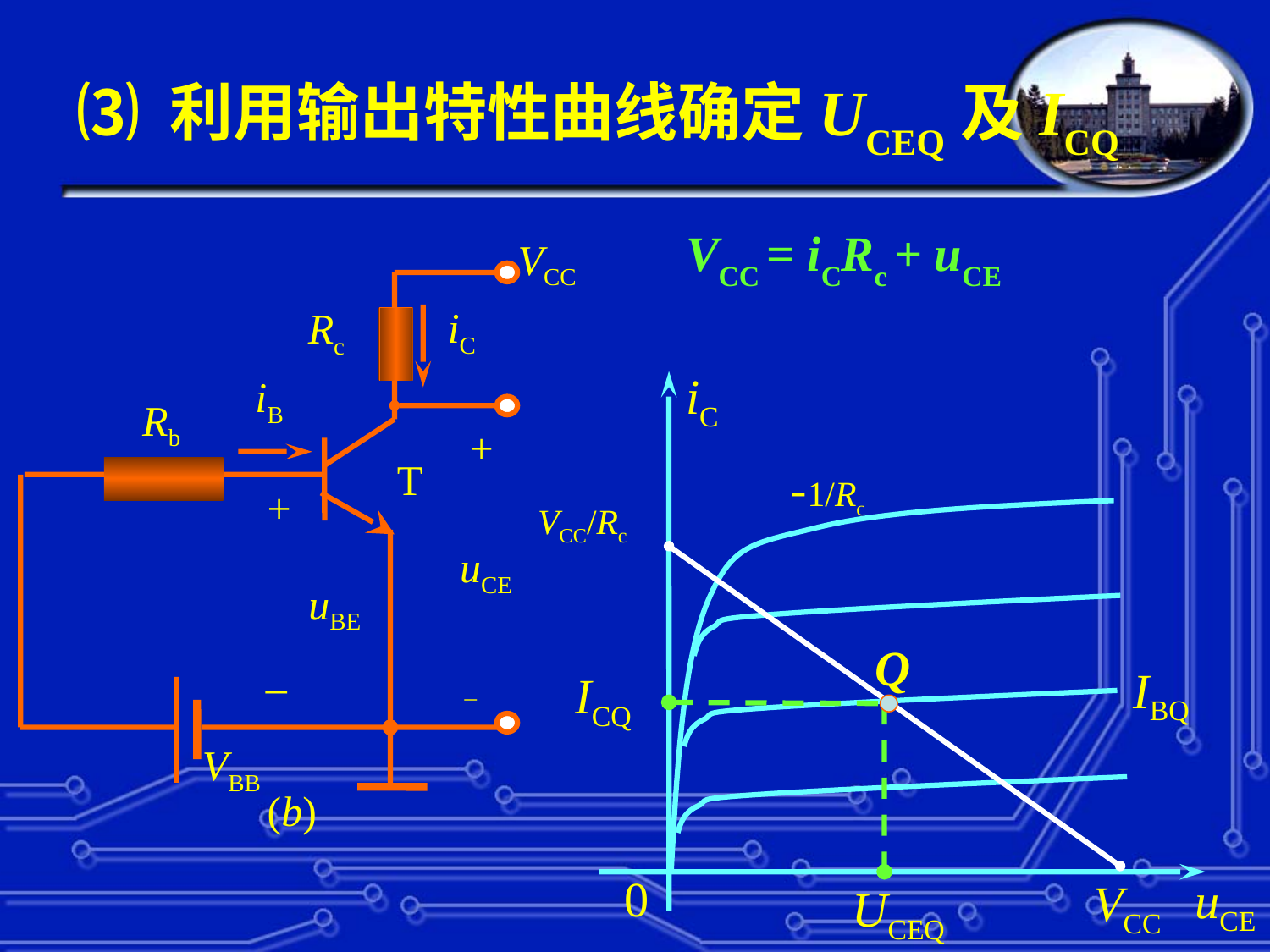

# ⑶ 利用输出特性曲线确定UCEQ及ICQ
VCC = iCRc + uCE
VCC

iC
Rc

iB
Rb

+

T

+

uCE
uBE
_
_

VBB

(b)

iC

-1/Rc
VCC/Rc

Q
VCC

IBQ
ICQ

0
uCE
UCEQ